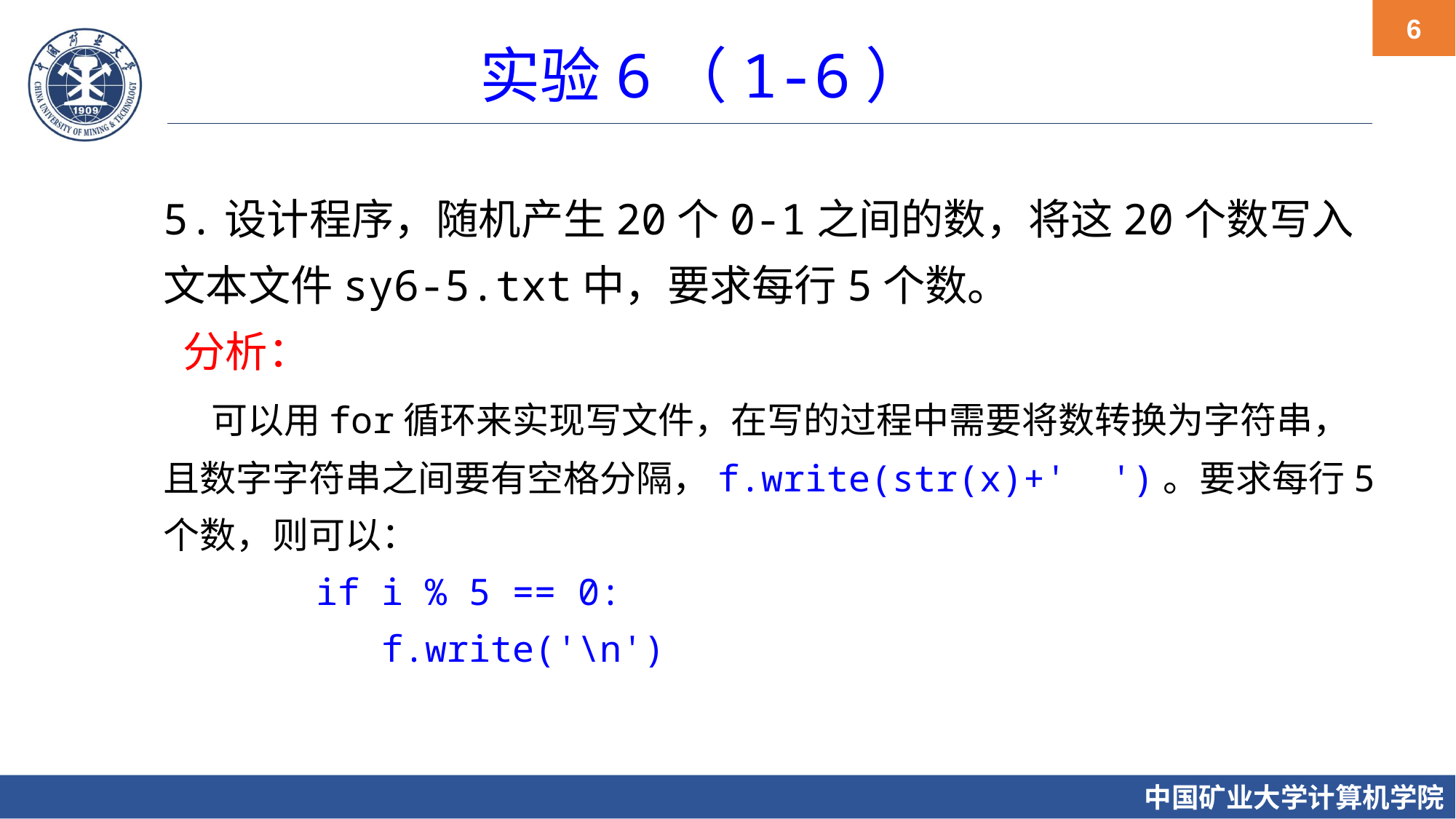

实验6（1-6）
5.设计程序，随机产生20个0-1之间的数，将这20个数写入文本文件sy6-5.txt中，要求每行5个数。
 分析：
    可以用for循环来实现写文件，在写的过程中需要将数转换为字符串，且数字字符串之间要有空格分隔，f.write(str(x)+'  ')。要求每行5个数，则可以：
       if i % 5 == 0:
          f.write('\n')